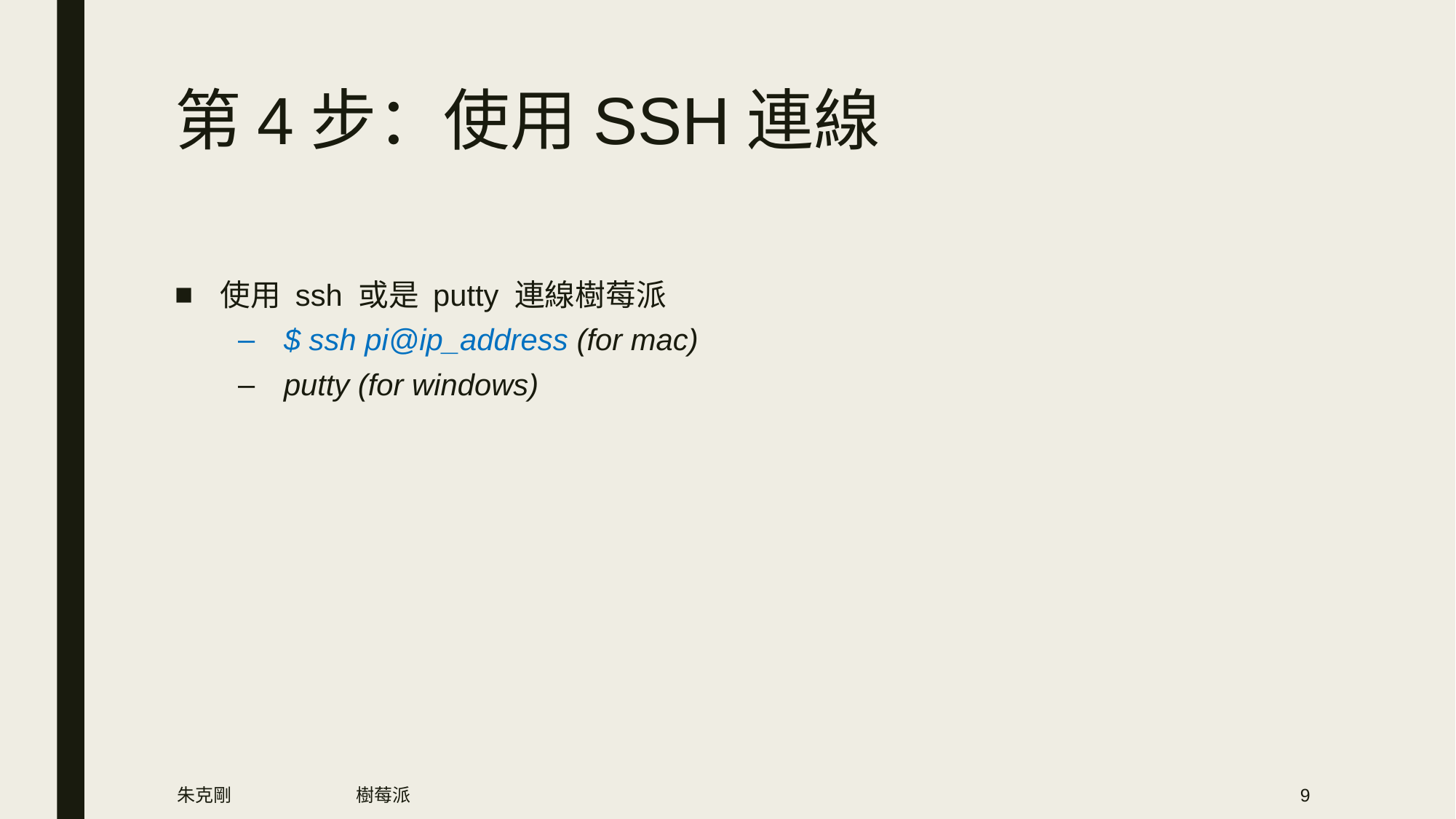

# 第4步：使用SSH連線
使用 ssh 或是 putty 連線樹莓派
$ ssh pi@ip_address (for mac)
putty (for windows)
朱克剛
樹莓派
9